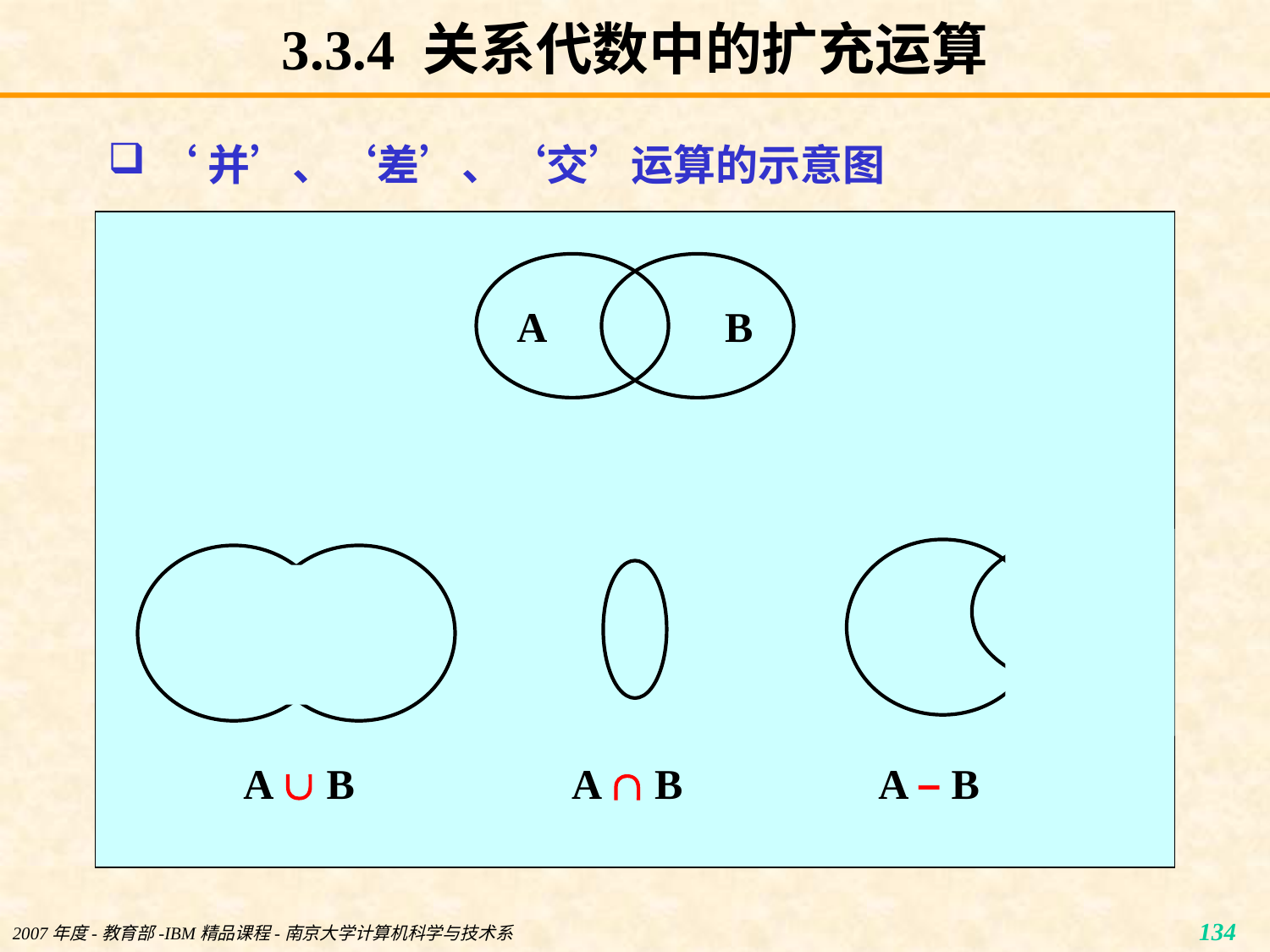

# 3.3.4 关系代数中的扩充运算
‘并’、‘差’、‘交’运算的示意图

A
B

B

A ∪ B
A ∩ B
A – B
134
2007年度-教育部-IBM精品课程-南京大学计算机科学与技术系